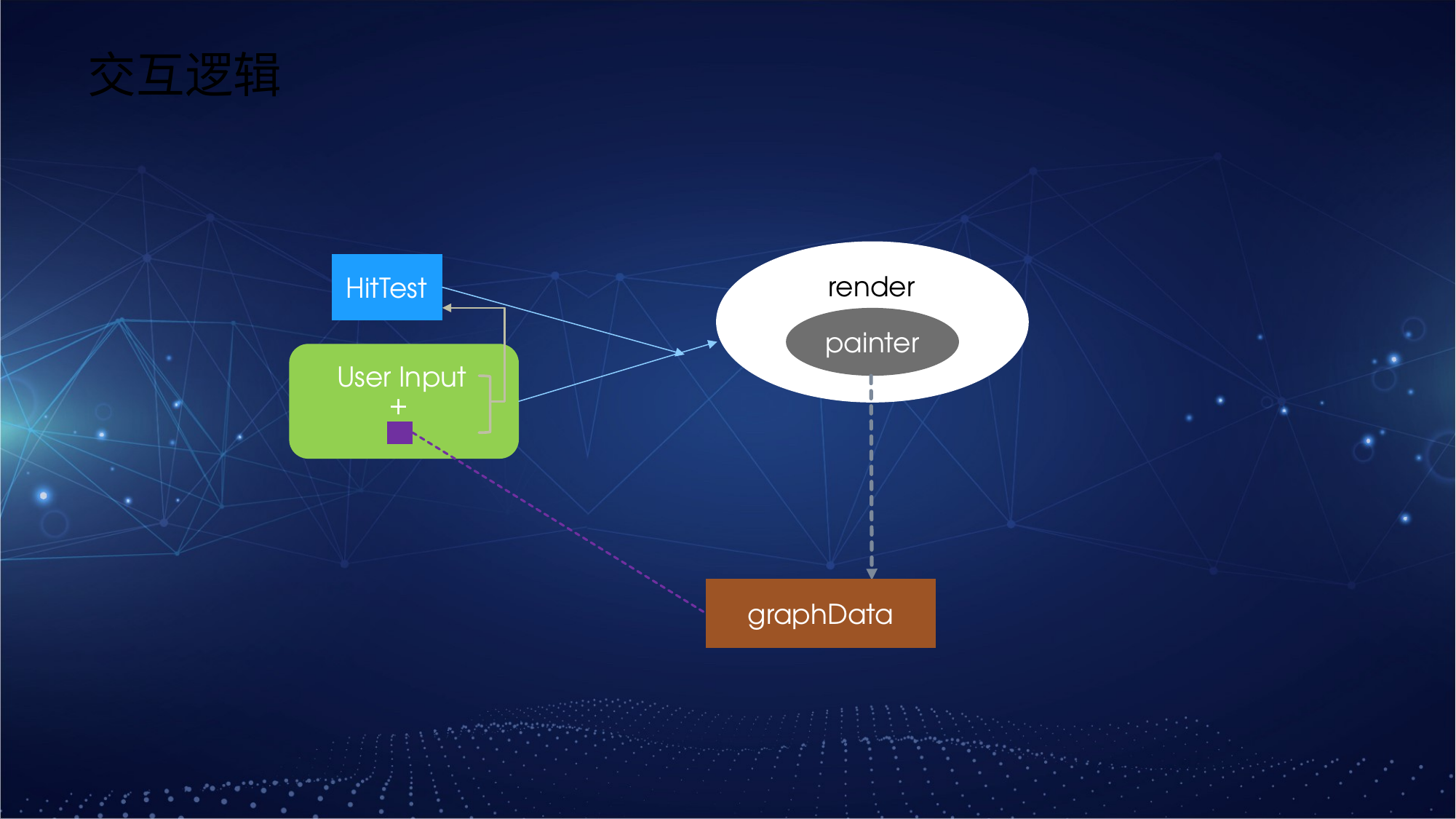

# 交互逻辑

HitTest
render
painter

User Input

+

graphData